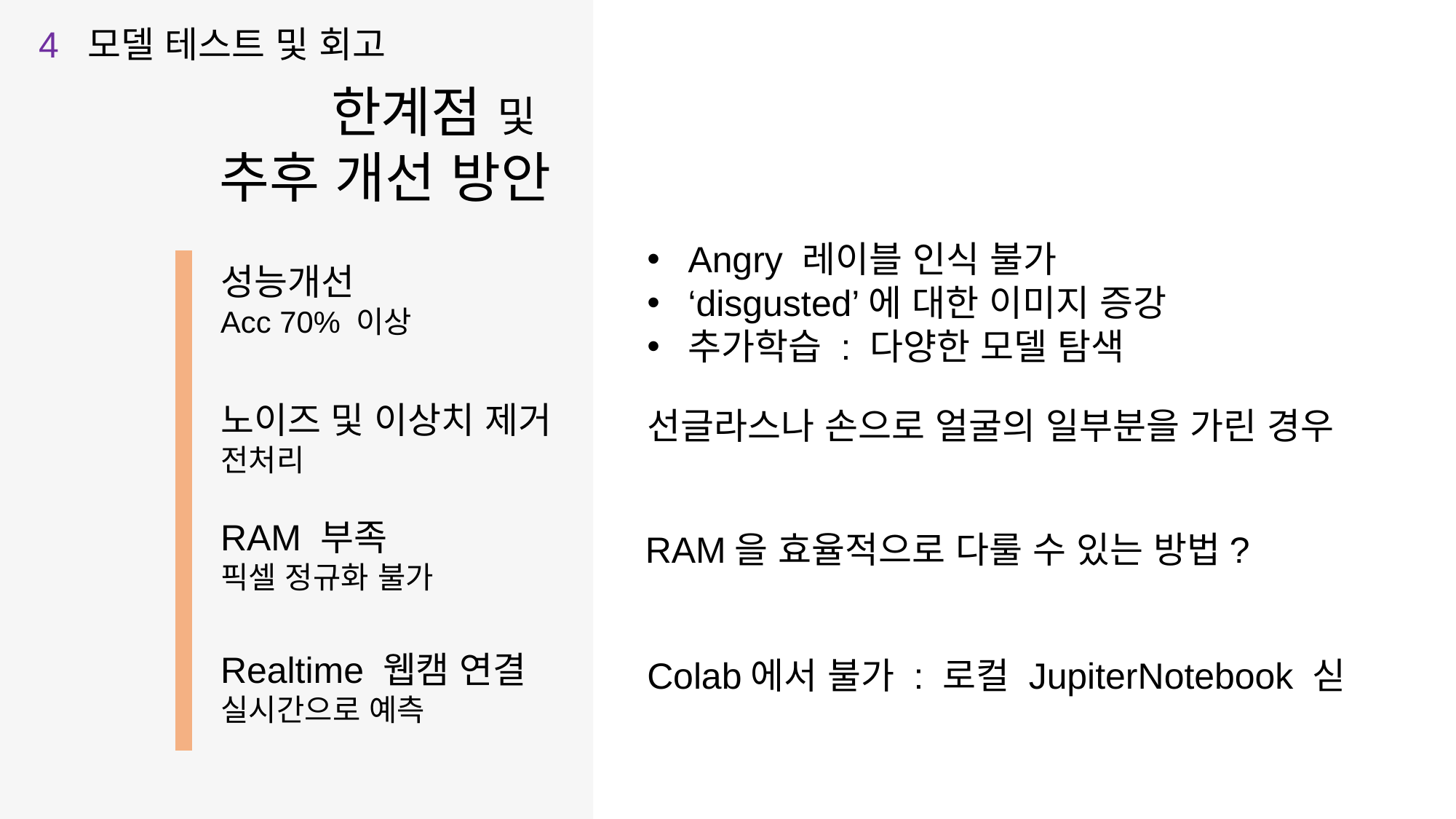

4  모델 테스트 및 회고
한계점 및
추후 개선 방안
Angry 레이블 인식 불가
‘disgusted’에 대한 이미지 증강
추가학습 : 다양한 모델 탐색

성능개선
Acc 70% 이상
노이즈 및 이상치 제거
전처리
선글라스나 손으로 얼굴의 일부분을 가린 경우
RAM 부족
픽셀 정규화 불가
RAM을 효율적으로 다룰 수 있는 방법?
Realtime 웹캠 연결
실시간으로 예측
Colab에서 불가 : 로컬 JupiterNotebook 싣